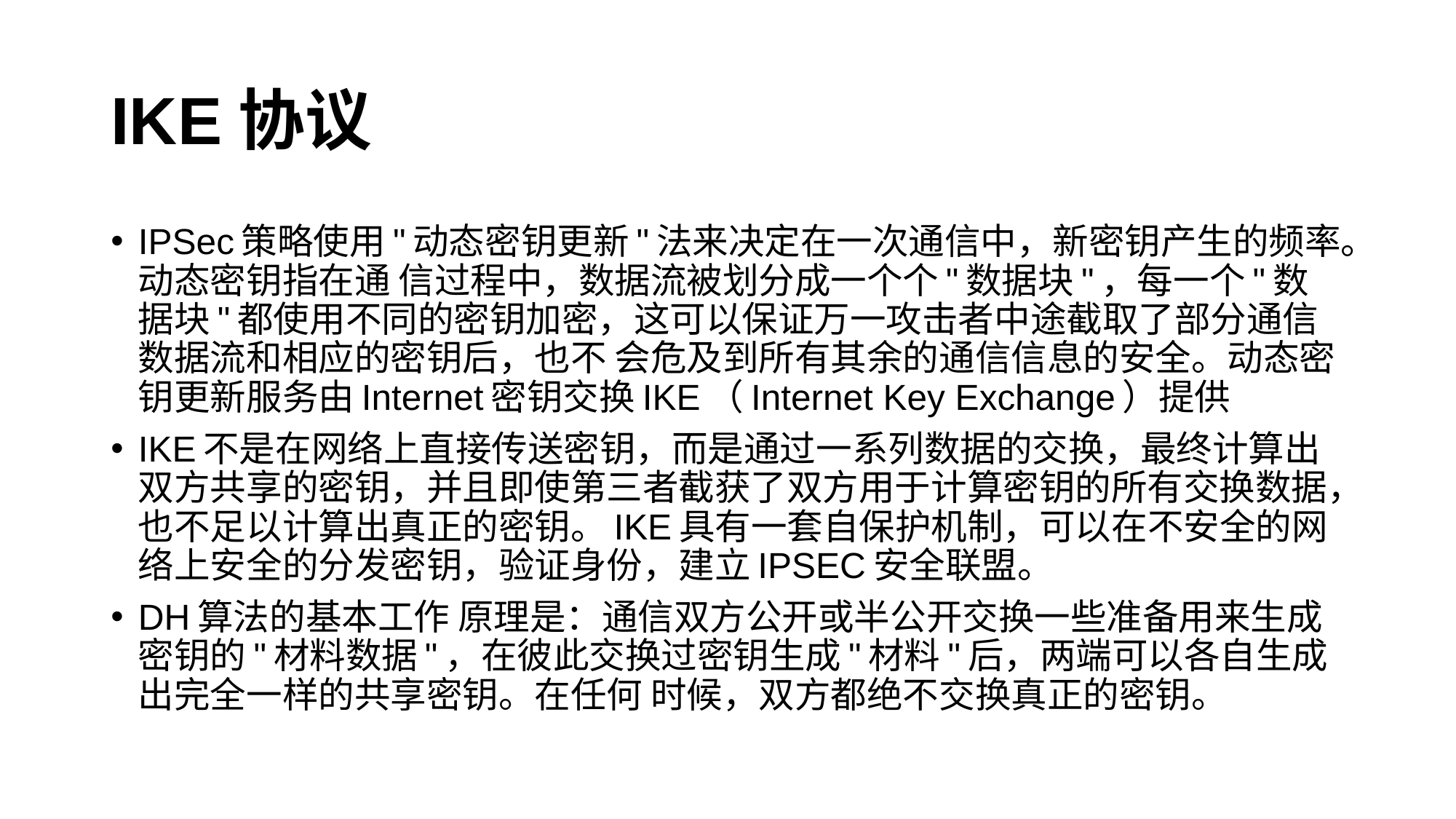

# IKE协议
IPSec策略使用"动态密钥更新"法来决定在一次通信中，新密钥产生的频率。动态密钥指在通 信过程中，数据流被划分成一个个"数据块"，每一个"数据块"都使用不同的密钥加密，这可以保证万一攻击者中途截取了部分通信数据流和相应的密钥后，也不 会危及到所有其余的通信信息的安全。动态密钥更新服务由Internet密钥交换IKE（Internet Key Exchange）提供
IKE不是在网络上直接传送密钥，而是通过一系列数据的交换，最终计算出双方共享的密钥，并且即使第三者截获了双方用于计算密钥的所有交换数据，也不足以计算出真正的密钥。IKE具有一套自保护机制，可以在不安全的网络上安全的分发密钥，验证身份，建立IPSEC安全联盟。
DH算法的基本工作 原理是：通信双方公开或半公开交换一些准备用来生成密钥的"材料数据"，在彼此交换过密钥生成"材料"后，两端可以各自生成出完全一样的共享密钥。在任何 时候，双方都绝不交换真正的密钥。